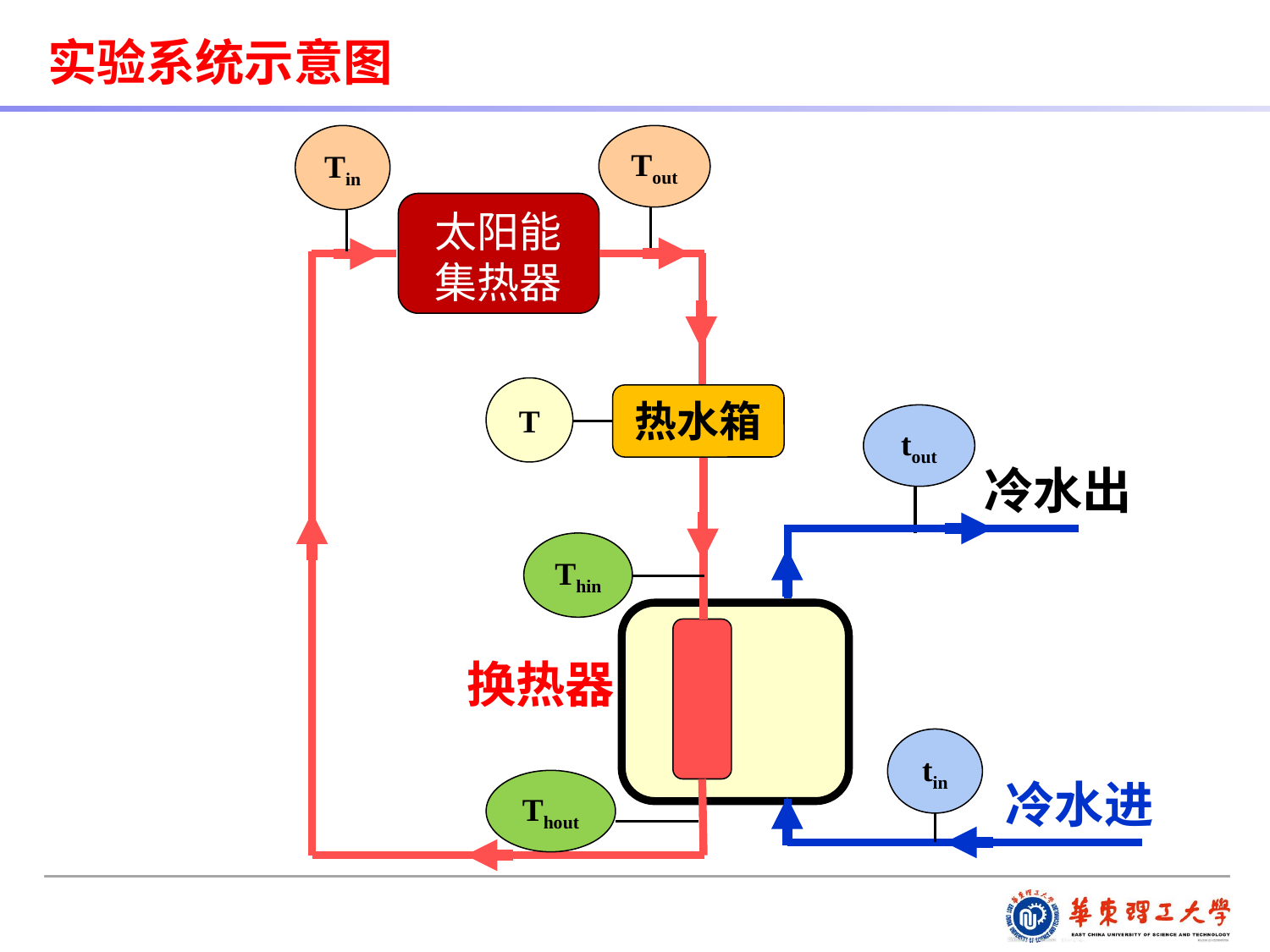

实验系统示意图
Tout
Tin
太阳能
集热器
T
热水箱
tout
冷水出
Thin

换热器
tin
冷水进
Thout